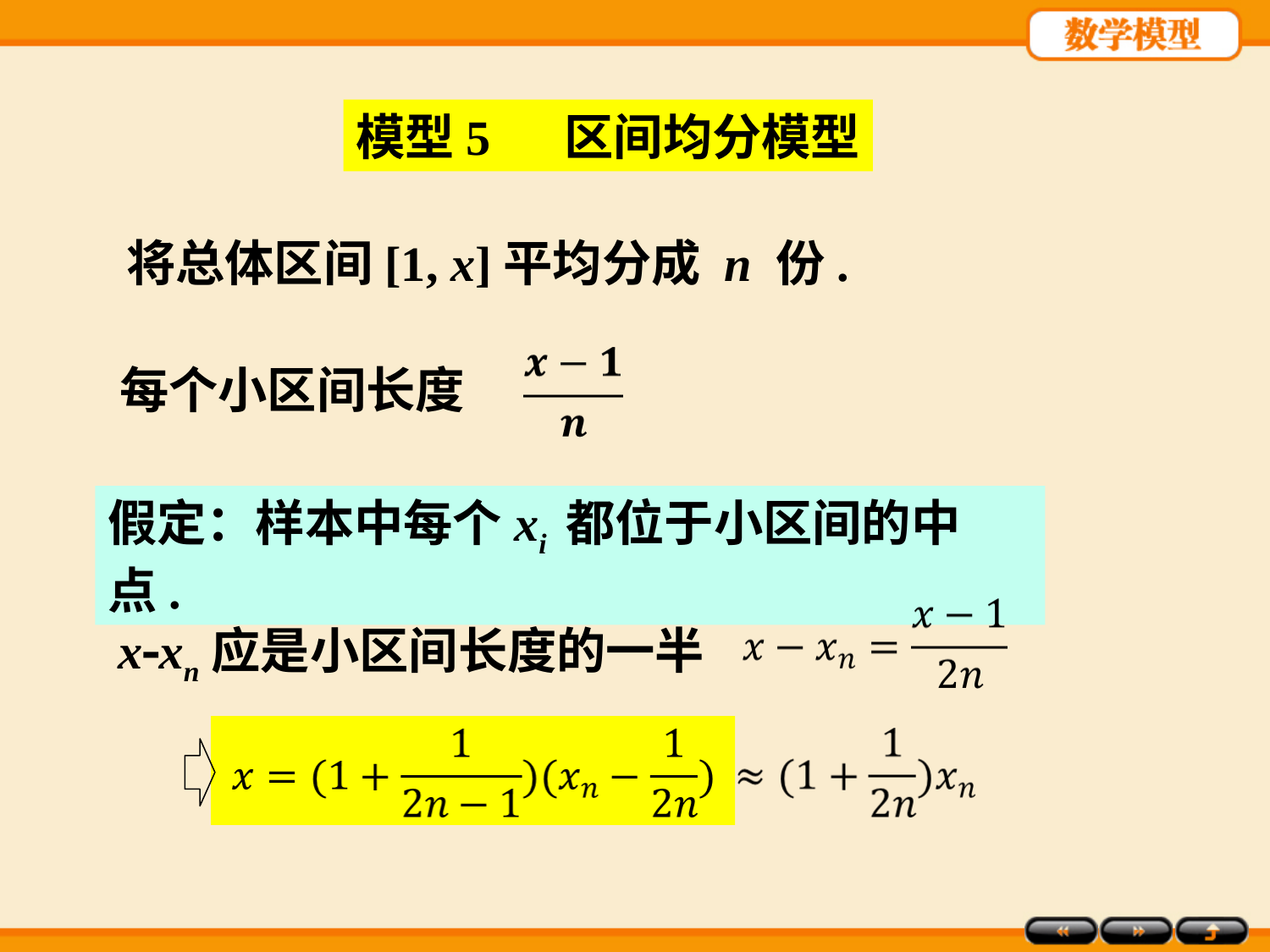

模型5     区间均分模型
将总体区间[1, x]平均分成 n 份.

每个小区间长度
假定：样本中每个xi 都位于小区间的中点.

x−xn应是小区间长度的一半